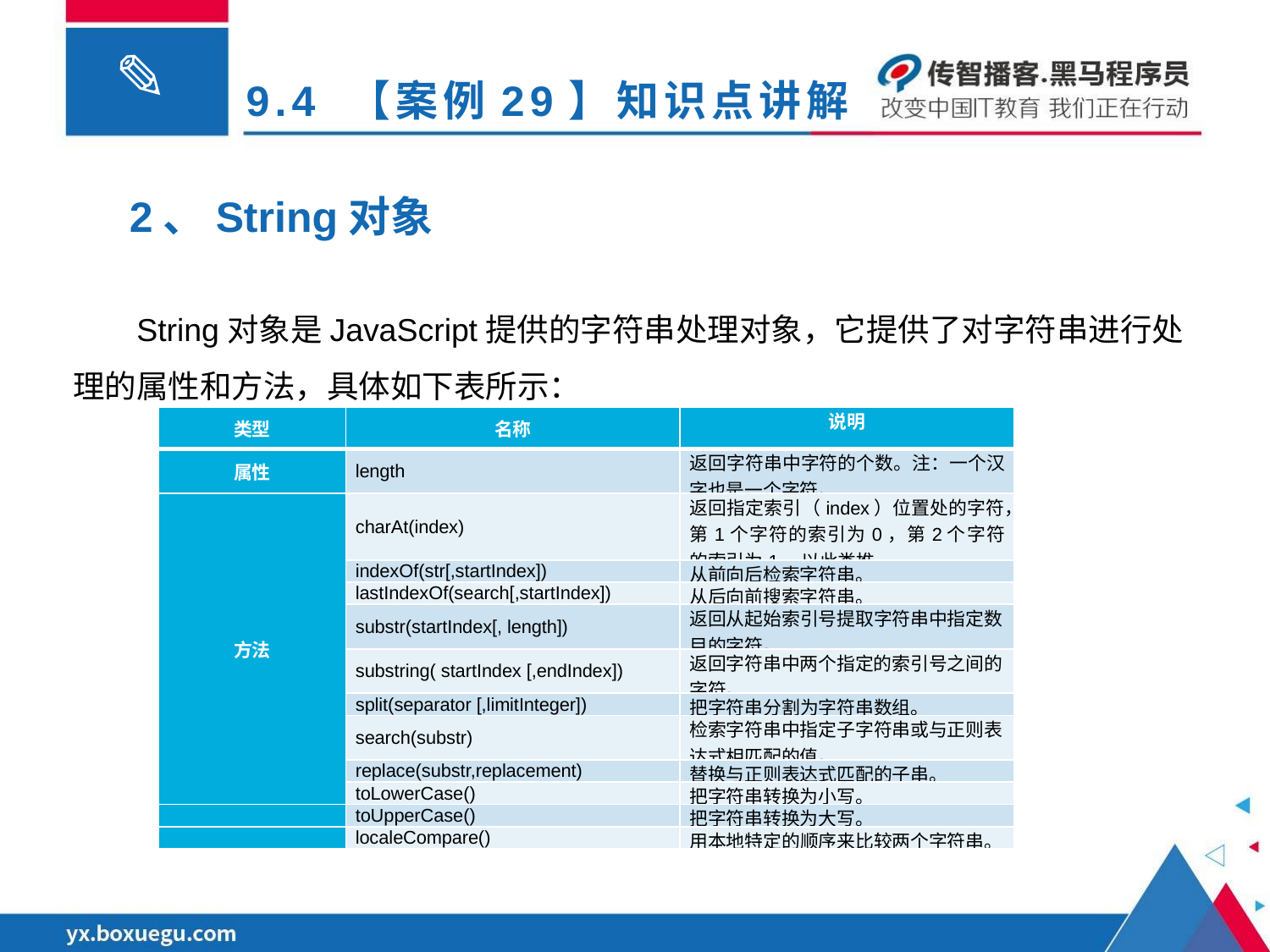

# 9.4 【案例29】知识点讲解
2、String对象
String对象是JavaScript提供的字符串处理对象，它提供了对字符串进行处理的属性和方法，具体如下表所示：
| 类型 | 名称 | 说明 |
| --- | --- | --- |
| 属性 | length | 返回字符串中字符的个数。注：一个汉字也是一个字符。 |
| 方法 | charAt(index) | 返回指定索引（index）位置处的字符，第1个字符的索引为0，第2个字符的索引为1，以此类推。 |
|  | indexOf(str[,startIndex]) | 从前向后检索字符串。 |
|  | lastIndexOf(search[,startIndex]) | 从后向前搜索字符串。 |
|  | substr(startIndex[, length]) | 返回从起始索引号提取字符串中指定数目的字符。 |
|  | substring( startIndex [,endIndex]) | 返回字符串中两个指定的索引号之间的字符。 |
|  | split(separator [,limitInteger]) | 把字符串分割为字符串数组。 |
|  | search(substr) | 检索字符串中指定子字符串或与正则表达式相匹配的值。 |
|  | replace(substr,replacement) | 替换与正则表达式匹配的子串。 |
|  | toLowerCase() | 把字符串转换为小写。 |
|  | toUpperCase() | 把字符串转换为大写。 |
|  | localeCompare() | 用本地特定的顺序来比较两个字符串。 |